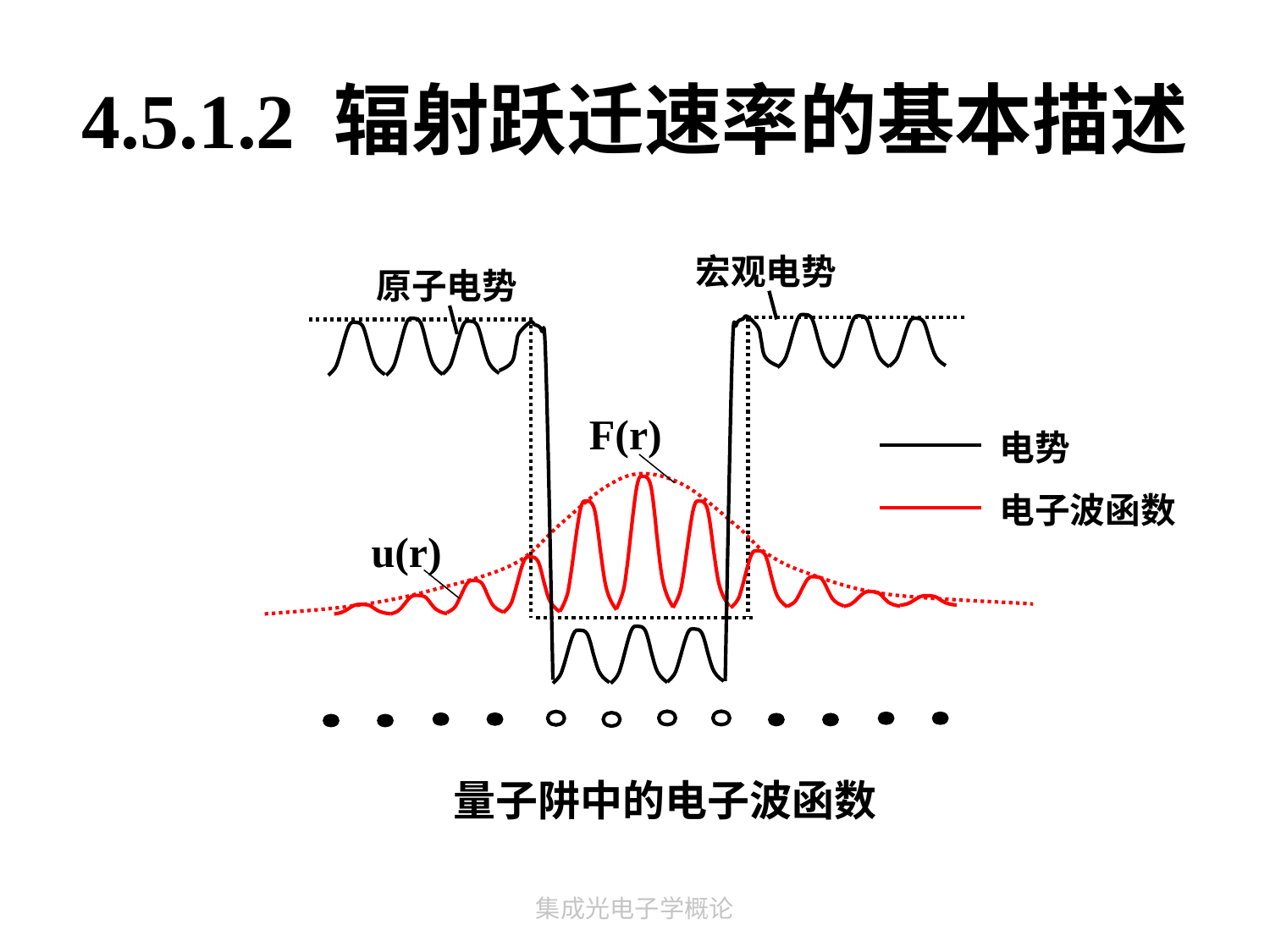

# 4.5.1.2 辐射跃迁速率的基本描述

宏观电势
原子电势

F(r)

u(r)

量子阱中的电子波函数
电势
电子波函数
集成光电子学概论
50